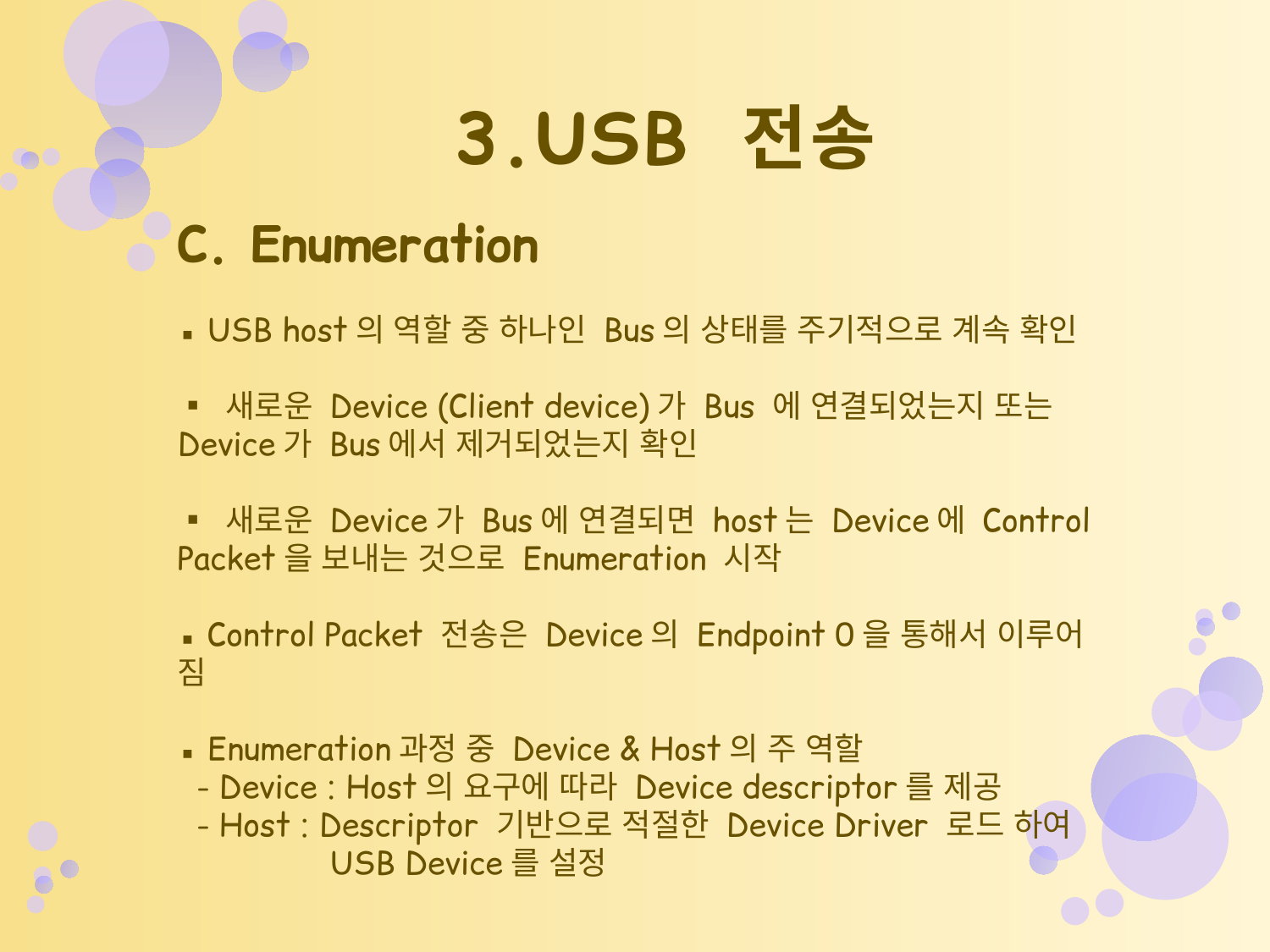

3.USB 전송
C. Enumeration

▪ USB host의 역할 중 하나인 Bus의 상태를 주기적으로 계속 확인

▪ 새로운 Device (Client device)가 Bus 에 연결되었는지 또는 Device가 Bus에서 제거되었는지 확인

▪ 새로운 Device가 Bus에 연결되면 host는 Device에 Control Packet을 보내는 것으로 Enumeration 시작

▪ Control Packet 전송은 Device의 Endpoint 0을 통해서 이루어 짐

▪ Enumeration과정 중 Device & Host의 주 역할
  - Device : Host의 요구에 따라 Device descriptor를 제공
  - Host : Descriptor 기반으로 적절한 Device Driver 로드 하여 	  USB Device를 설정